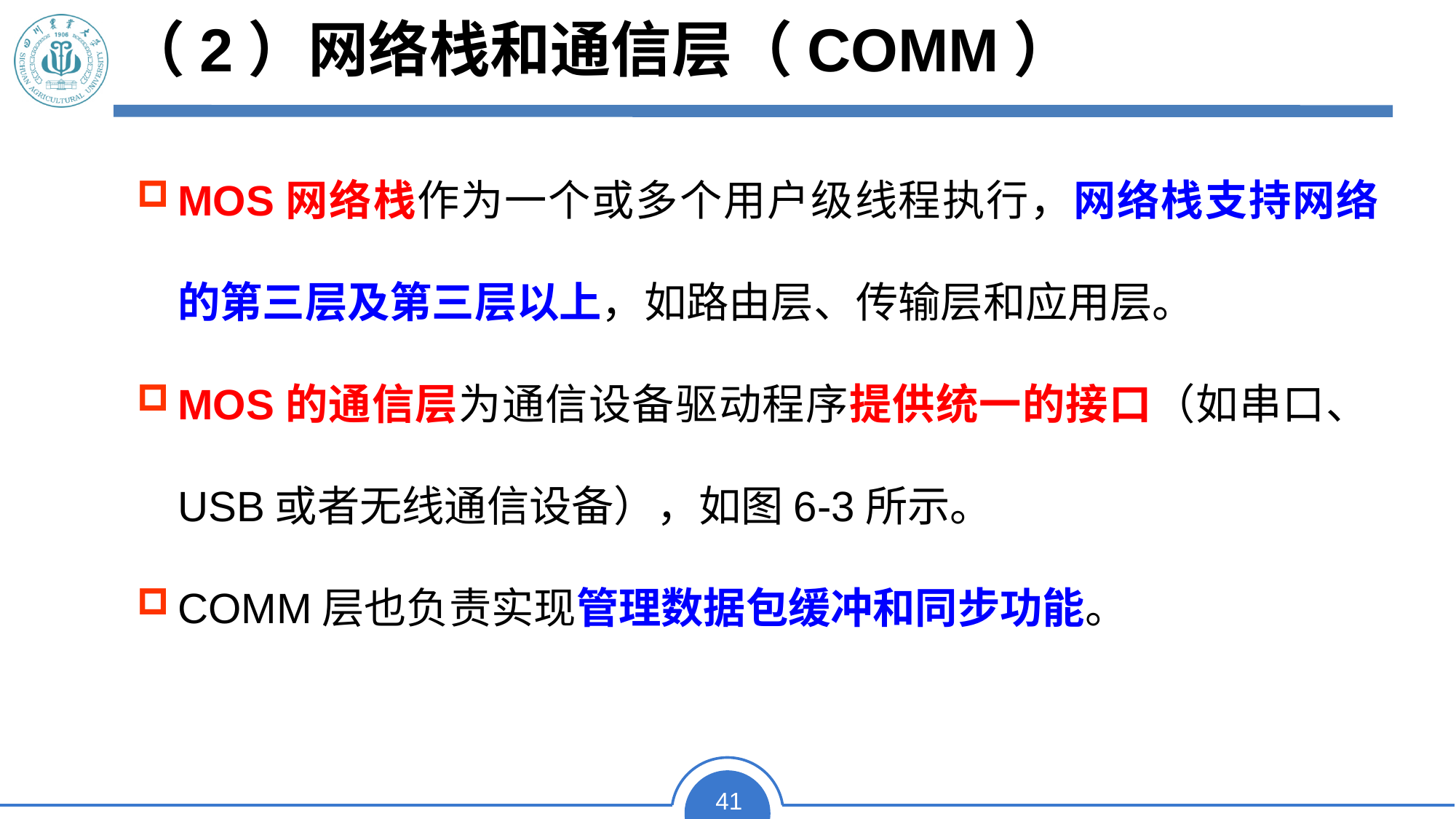

# （2）网络栈和通信层（COMM）
MOS网络栈作为一个或多个用户级线程执行，网络栈支持网络的第三层及第三层以上，如路由层、传输层和应用层。
MOS的通信层为通信设备驱动程序提供统一的接口（如串口、USB或者无线通信设备），如图6-3所示。
COMM层也负责实现管理数据包缓冲和同步功能。